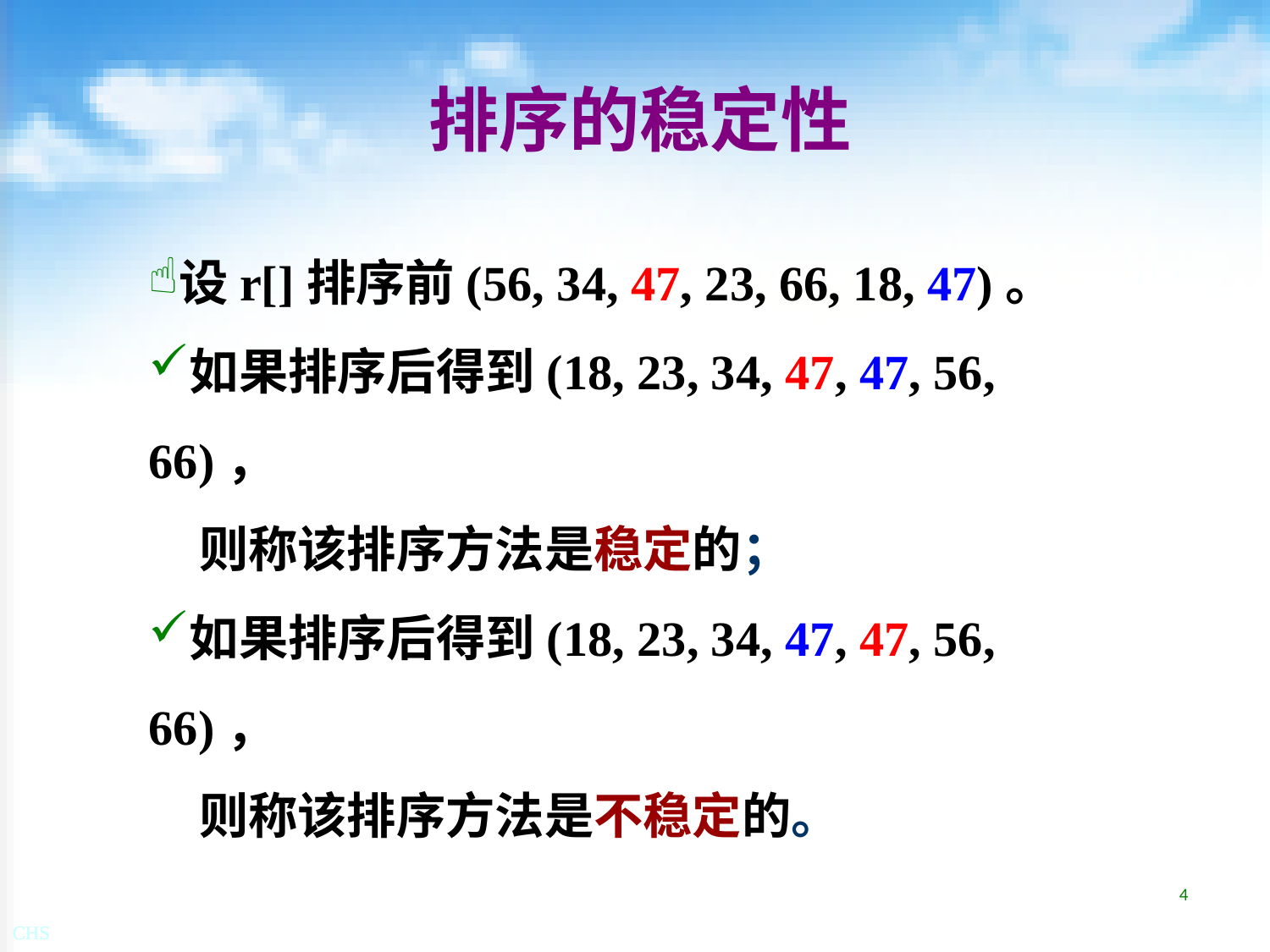

# 排序的稳定性
设r[]排序前(56, 34, 47, 23, 66, 18, 47)。
如果排序后得到(18, 23, 34, 47, 47, 56, 66)，
	则称该排序方法是稳定的；
如果排序后得到(18, 23, 34, 47, 47, 56, 66)，
	则称该排序方法是不稳定的。
4